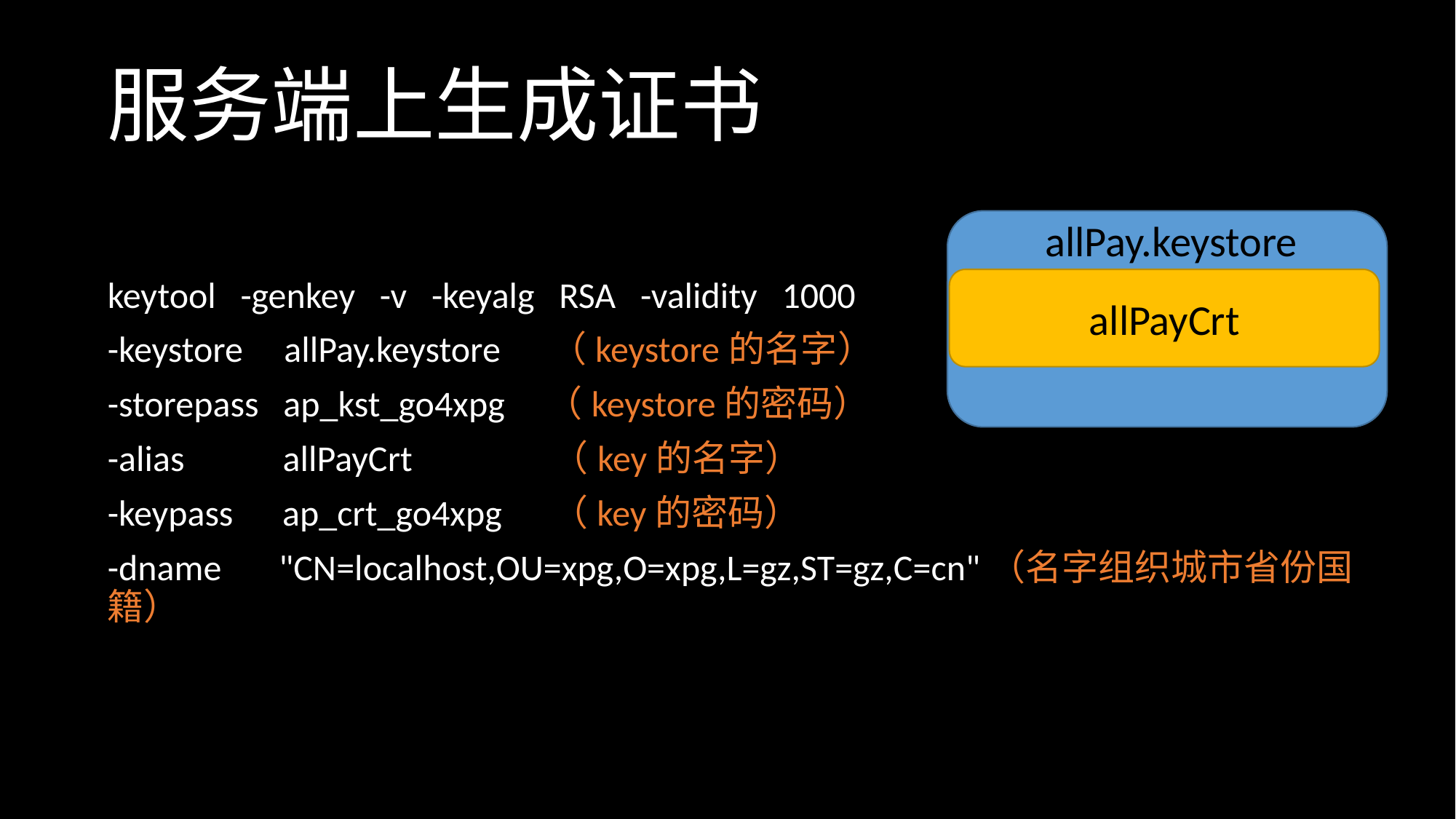

服务端上生成证书

keytool   -genkey   -v   -keyalg   RSA   -validity   1000
-keystore     allPay.keystore     （keystore的名字）
-storepass   ap_kst_go4xpg    （keystore的密码）
-alias            allPayCrt                （key的名字）
-keypass      ap_crt_go4xpg     （key的密码）
-dname       "CN=localhost,OU=xpg,O=xpg,L=gz,ST=gz,C=cn"（名字组织城市省份国籍）

allPay.keystore
allPay.keystore

allPayCrt